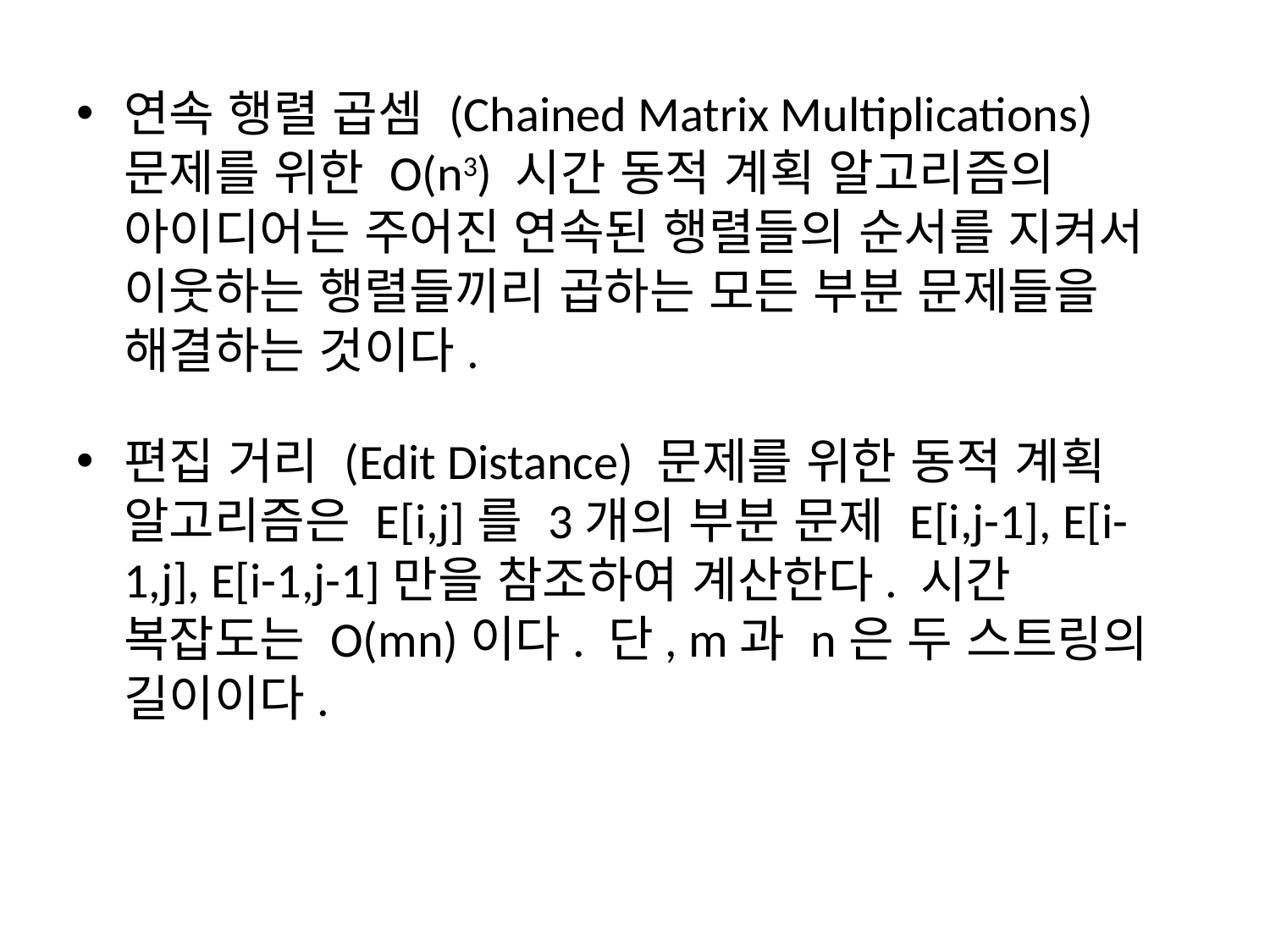

연속 행렬 곱셈 (Chained Matrix Multiplications) 문제를 위한 O(n3) 시간 동적 계획 알고리즘의 아이디어는 주어진 연속된 행렬들의 순서를 지켜서 이웃하는 행렬들끼리 곱하는 모든 부분 문제들을 해결하는 것이다.
편집 거리 (Edit Distance) 문제를 위한 동적 계획 알고리즘은 E[i,j]를 3개의 부분 문제 E[i,j-1], E[i-1,j], E[i-1,j-1]만을 참조하여 계산한다. 시간 복잡도는 O(mn)이다. 단, m과 n은 두 스트링의 길이이다.